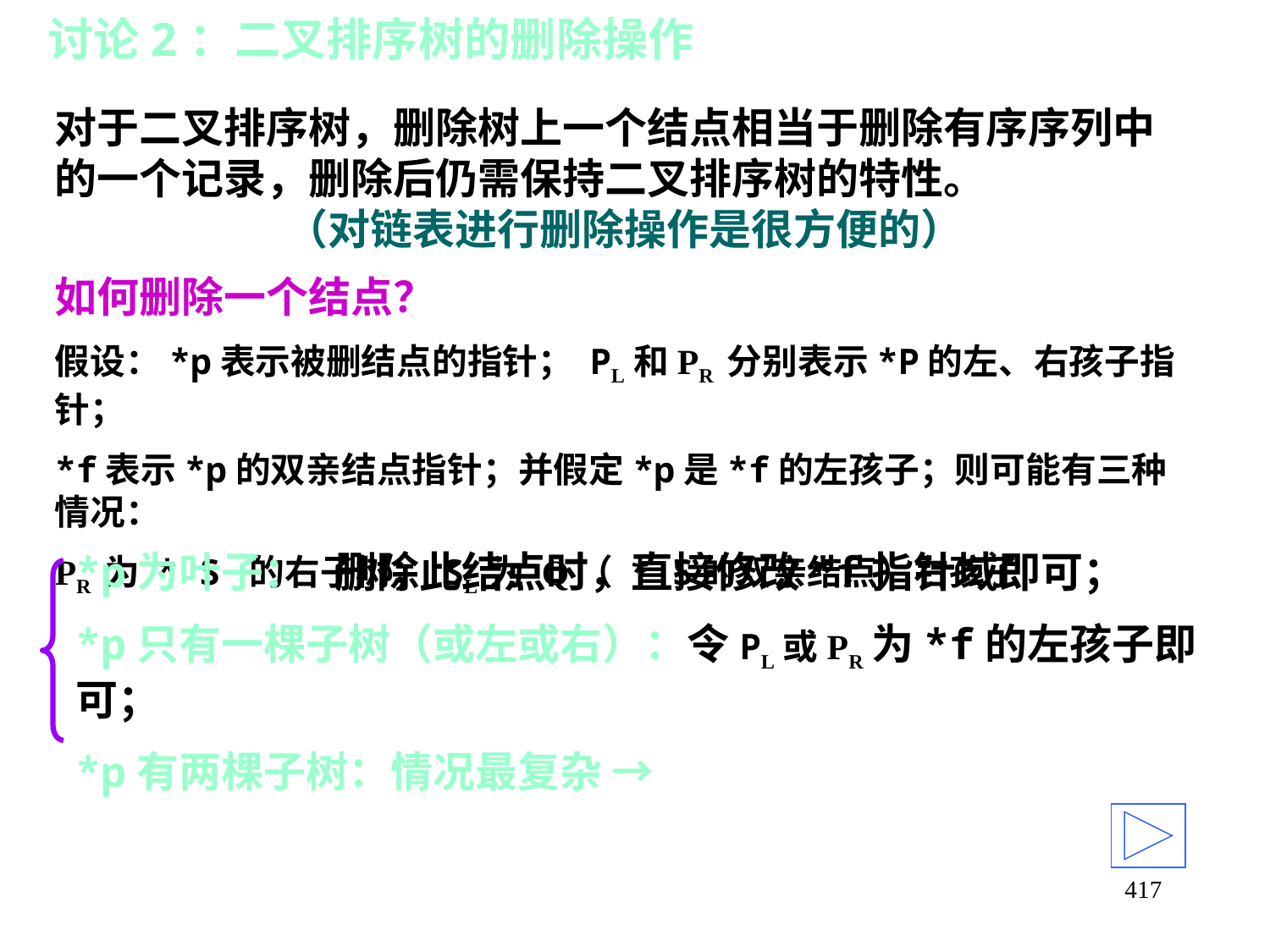

# 讨论2：二叉排序树的删除操作
对于二叉排序树，删除树上一个结点相当于删除有序序列中的一个记录，删除后仍需保持二叉排序树的特性。
（对链表进行删除操作是很方便的）
如何删除一个结点？
假设：*p表示被删结点的指针； PL和PR 分别表示*P的左、右孩子指针；
*f表示*p的双亲结点指针；并假定*p是*f的左孩子；则可能有三种情况：
PR 为 * S 的右子树； SL 为 Q（ * S的双亲结点）右孩子
*p为叶子：   删除此结点时，直接修改*f指针域即可；
*p只有一棵子树（或左或右）：令PL或PR为*f的左孩子即可；
*p有两棵子树：情况最复杂 →

417